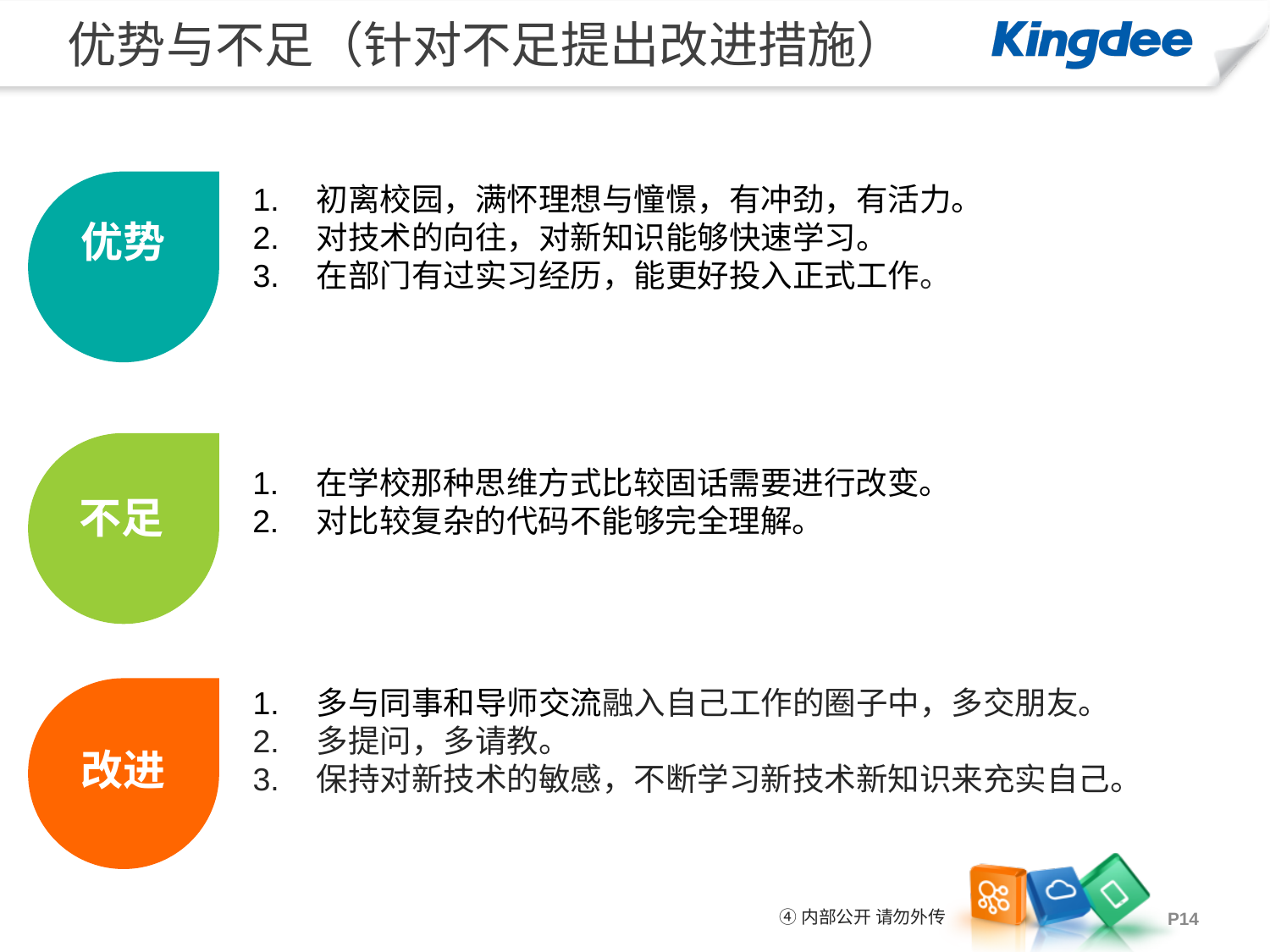

# 优势与不足（针对不足提出改进措施）

初离校园，满怀理想与憧憬，有冲劲，有活力。
对技术的向往，对新知识能够快速学习。
在部门有过实习经历，能更好投入正式工作。
优势

在学校那种思维方式比较固话需要进行改变。
对比较复杂的代码不能够完全理解。
不足
多与同事和导师交流融入自己工作的圈子中，多交朋友。
多提问，多请教。
保持对新技术的敏感，不断学习新技术新知识来充实自己。

改进